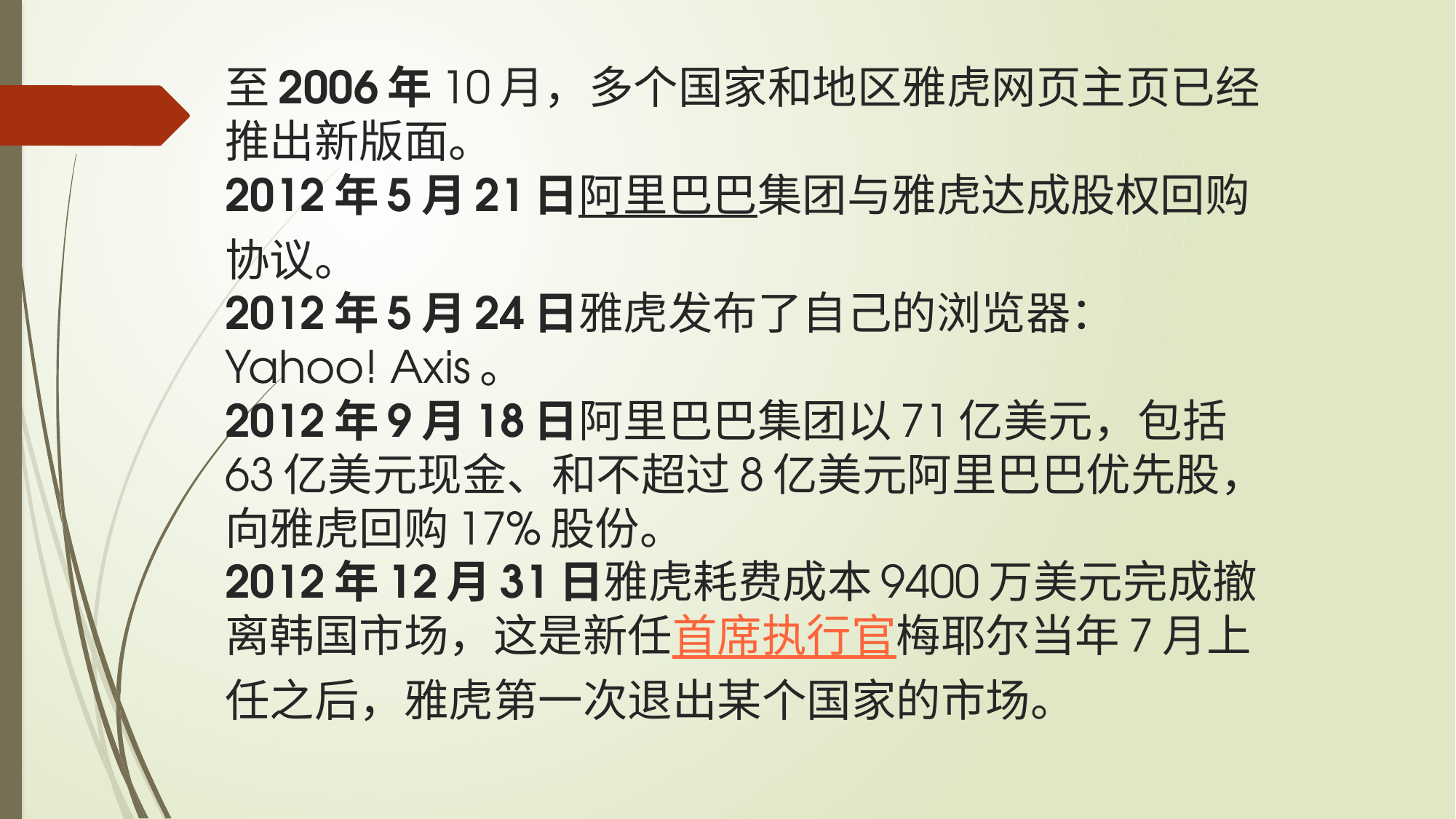

# 至2006年10月，多个国家和地区雅虎网页主页已经推出新版面。 2012年5月21日阿里巴巴集团与雅虎达成股权回购协议。 2012年5月24日雅虎发布了自己的浏览器：Yahoo! Axis。 2012年9月18日阿里巴巴集团以71亿美元，包括63亿美元现金、和不超过8亿美元阿里巴巴优先股，向雅虎回购17%股份。 2012年12月31日雅虎耗费成本9400万美元完成撤离韩国市场，这是新任首席执行官梅耶尔当年7月上任之后，雅虎第一次退出某个国家的市场。